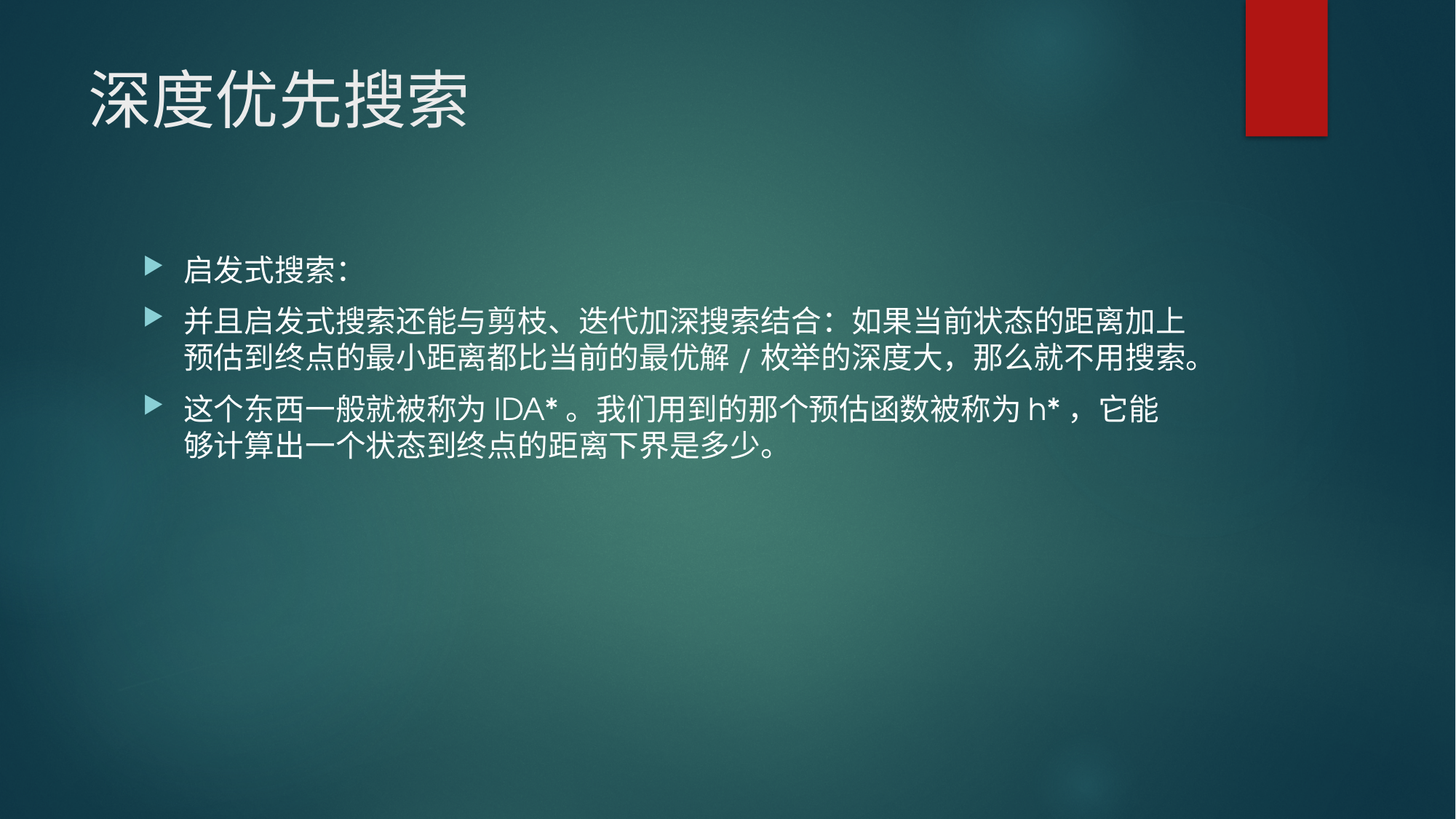

# 深度优先搜索
启发式搜索：
并且启发式搜索还能与剪枝、迭代加深搜索结合：如果当前状态的距离加上预估到终点的最小距离都比当前的最优解/枚举的深度大，那么就不用搜索。
这个东西一般就被称为IDA*。我们用到的那个预估函数被称为h*，它能够计算出一个状态到终点的距离下界是多少。